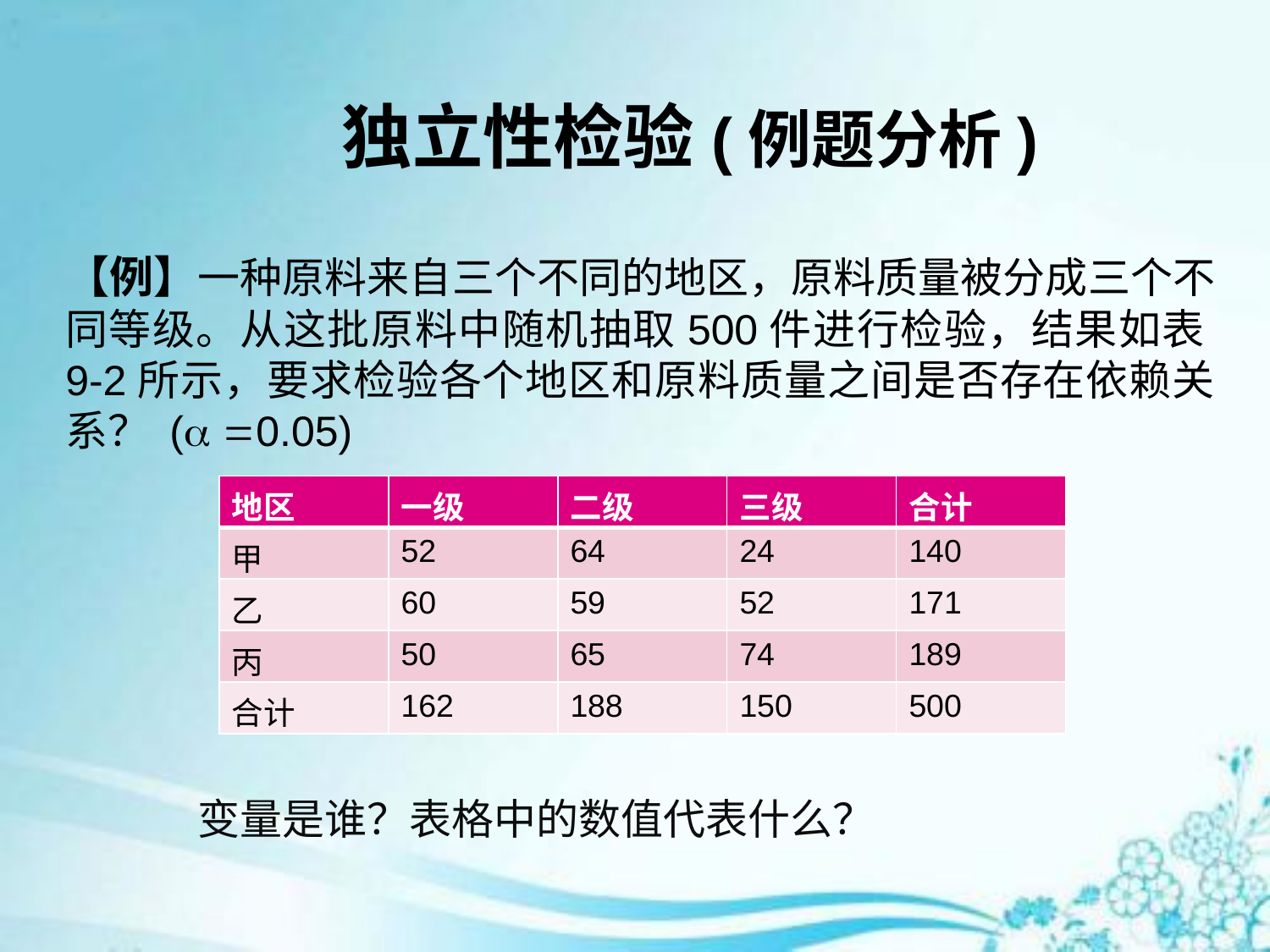

# 独立性检验(例题分析)
【例】一种原料来自三个不同的地区，原料质量被分成三个不同等级。从这批原料中随机抽取500件进行检验，结果如表9-2所示，要求检验各个地区和原料质量之间是否存在依赖关系？ (α =0.05)

| 地区 | 一级 | 二级 | 三级 | 合计 |
| --- | --- | --- | --- | --- |
| 甲 | 52 | 64 | 24 | 140 |
| 乙 | 60 | 59 | 52 | 171 |
| 丙 | 50 | 65 | 74 | 189 |
| 合计 | 162 | 188 | 150 | 500 |

变量是谁？表格中的数值代表什么？